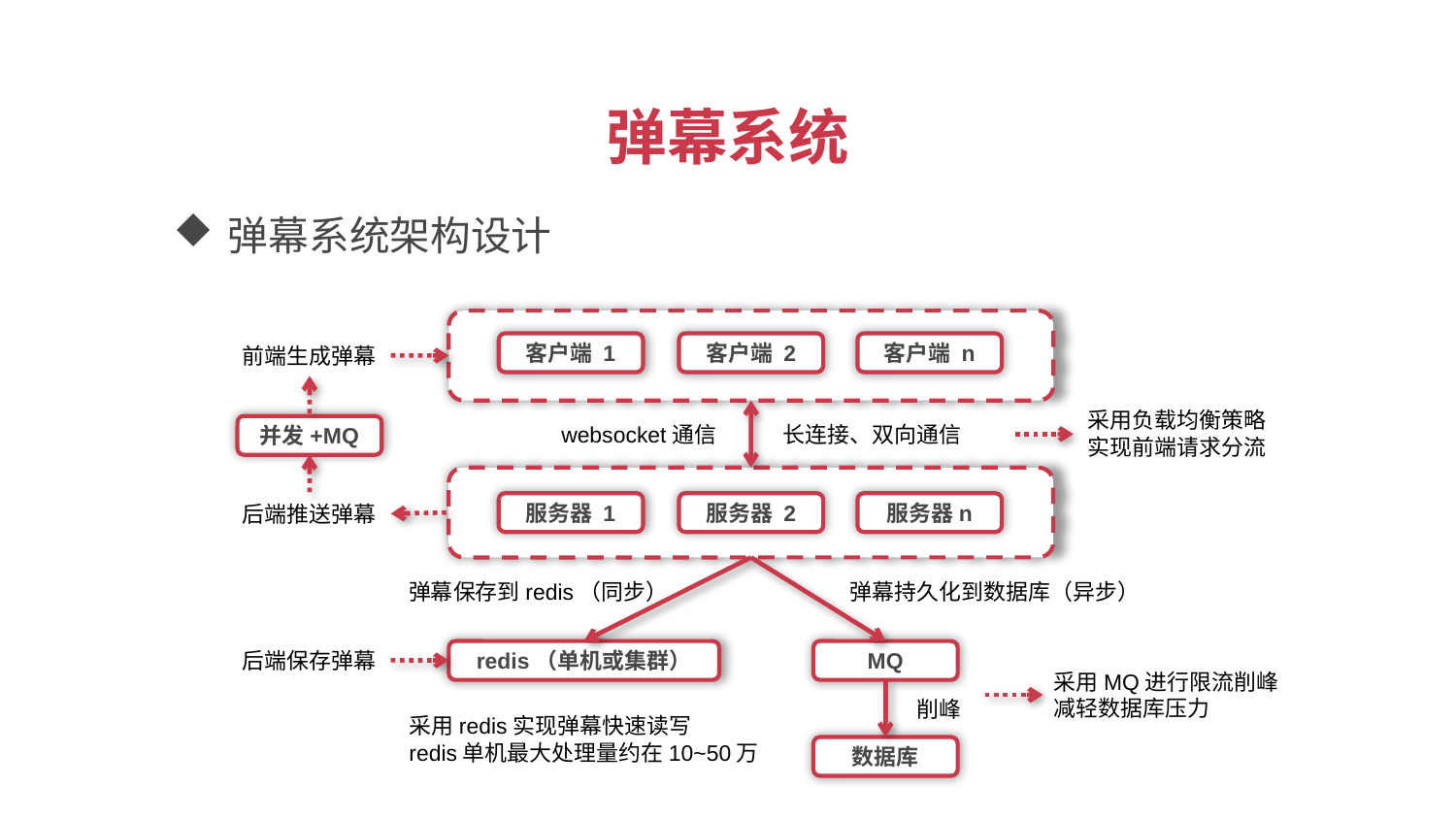

弹幕系统
弹幕系统架构设计

客户端 1
客户端 2
客户端 n
前端生成弹幕
采用负载均衡策略
实现前端请求分流
websocket通信
长连接、双向通信
并发+MQ

后端推送弹幕
服务器 1
服务器 2
服务器n
弹幕保存到redis（同步）
弹幕持久化到数据库（异步）
后端保存弹幕
redis（单机或集群）
MQ
采用MQ进行限流削峰
减轻数据库压力
削峰
采用redis实现弹幕快速读写
redis单机最大处理量约在10~50万
数据库